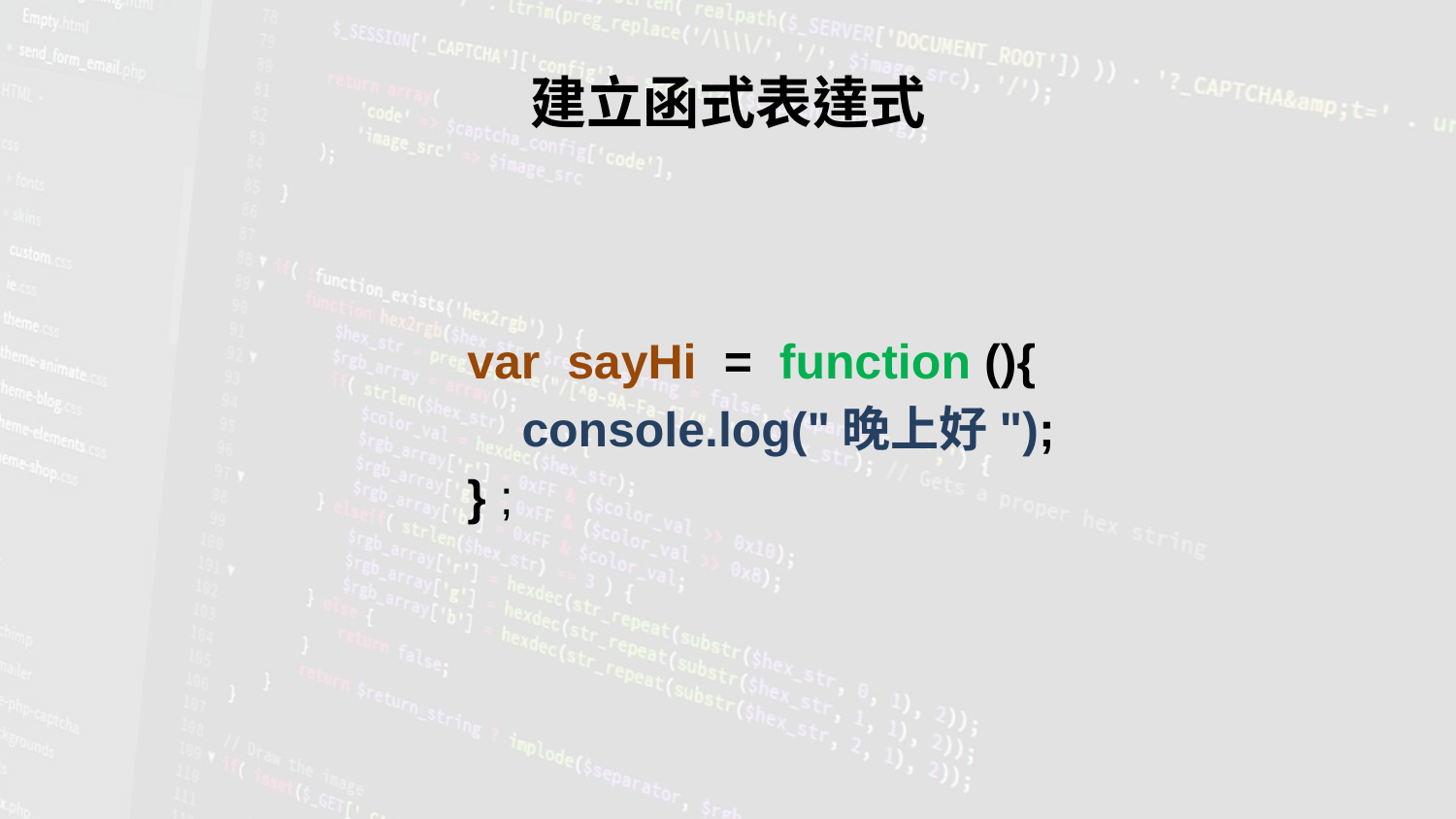

# 建立函式表達式
var  sayHi  =  function (){
    console.log("晚上好");
} ;